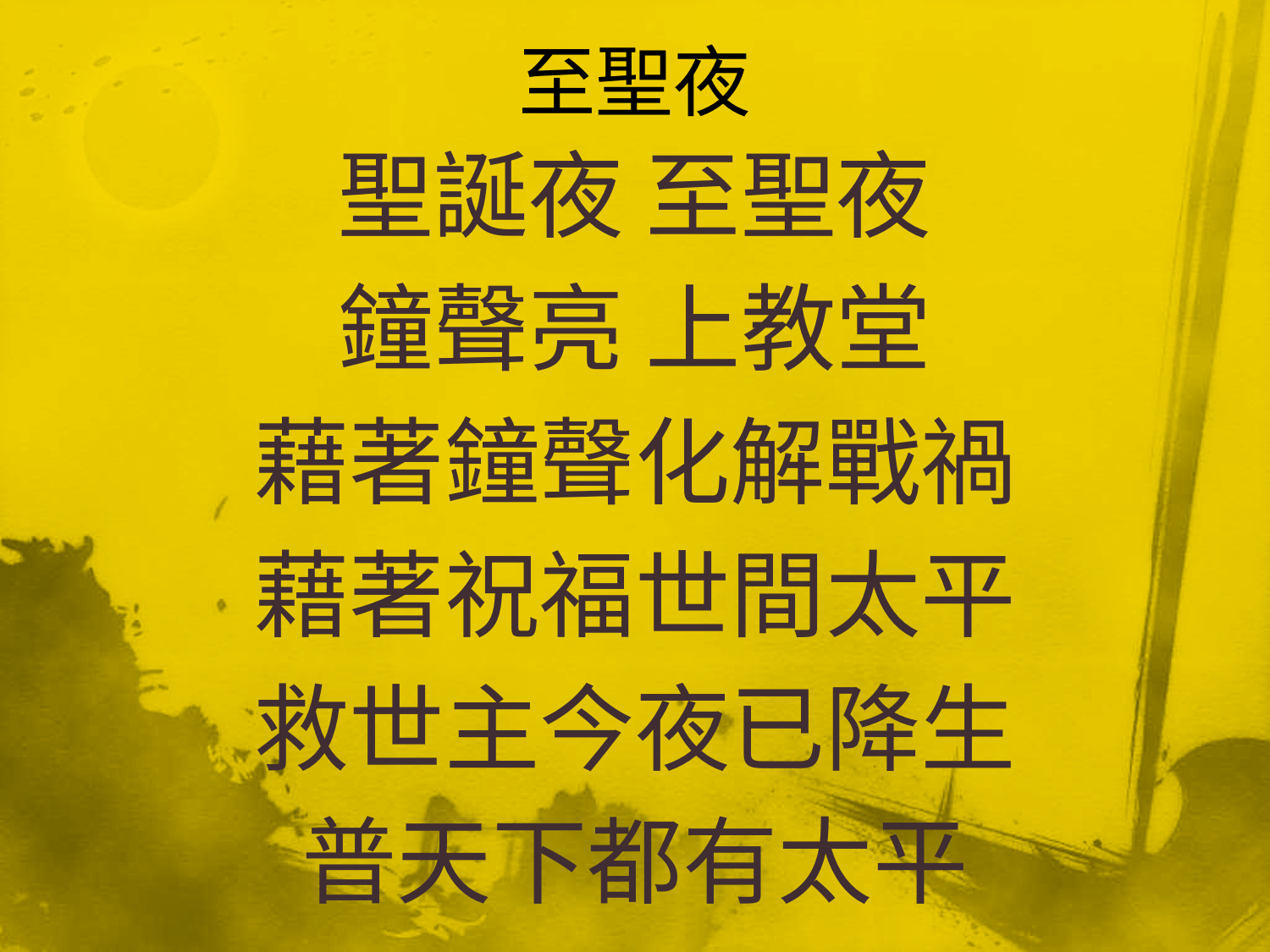

# 至聖夜
聖誕夜 至聖夜
鐘聲亮 上教堂
藉著鐘聲化解戰禍
藉著祝福世間太平
救世主今夜已降生
普天下都有太平